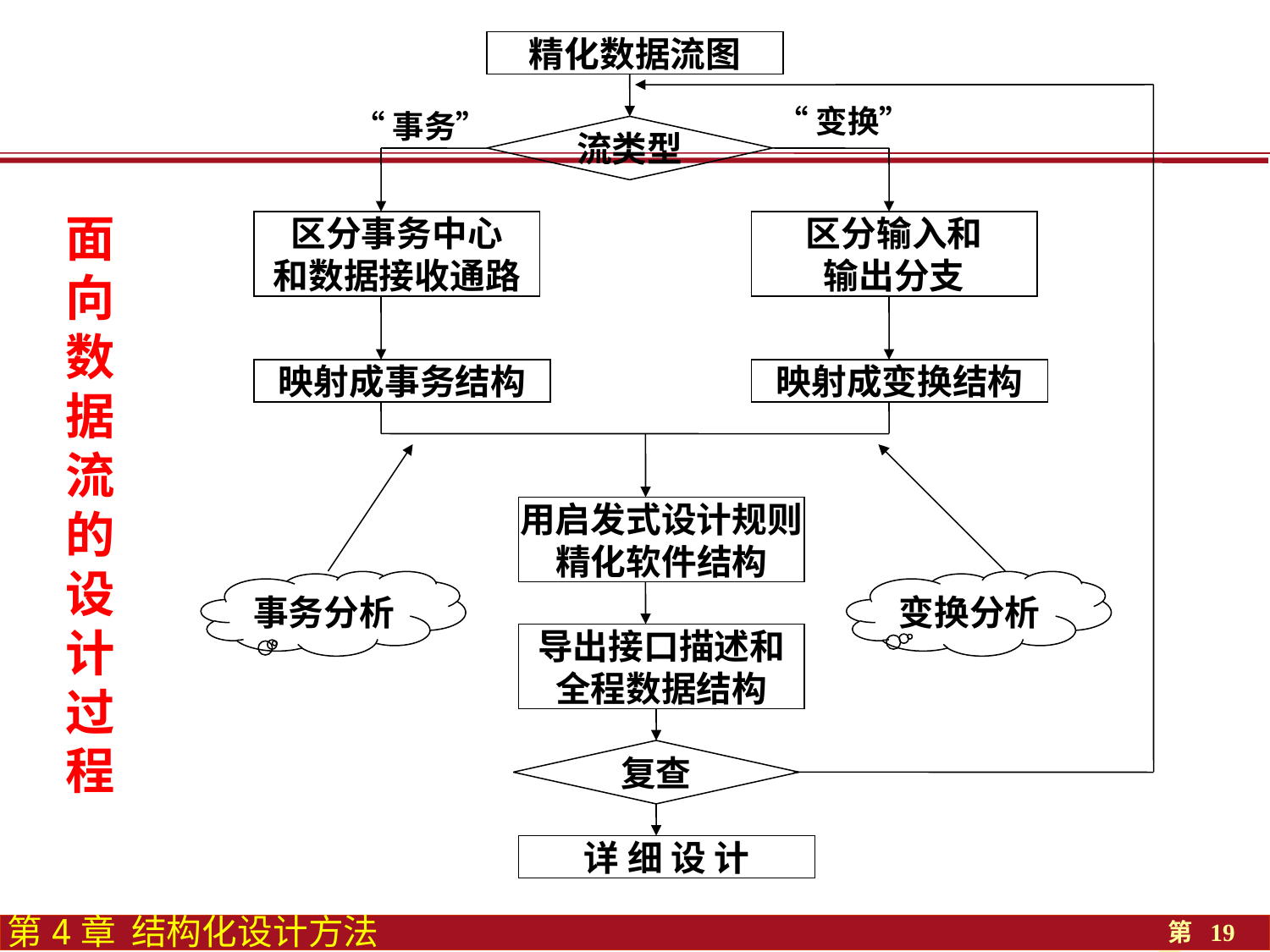

精化数据流图

“变换”
“事务”
流类型

区分事务中心
和数据接收通路
区分输入和
输出分支

映射成事务结构
映射成变换结构

用启发式设计规则
精化软件结构
事务分析
变换分析

导出接口描述和
全程数据结构

复查

详 细 设 计
面
向
数
据
流
的
设
计
过
程